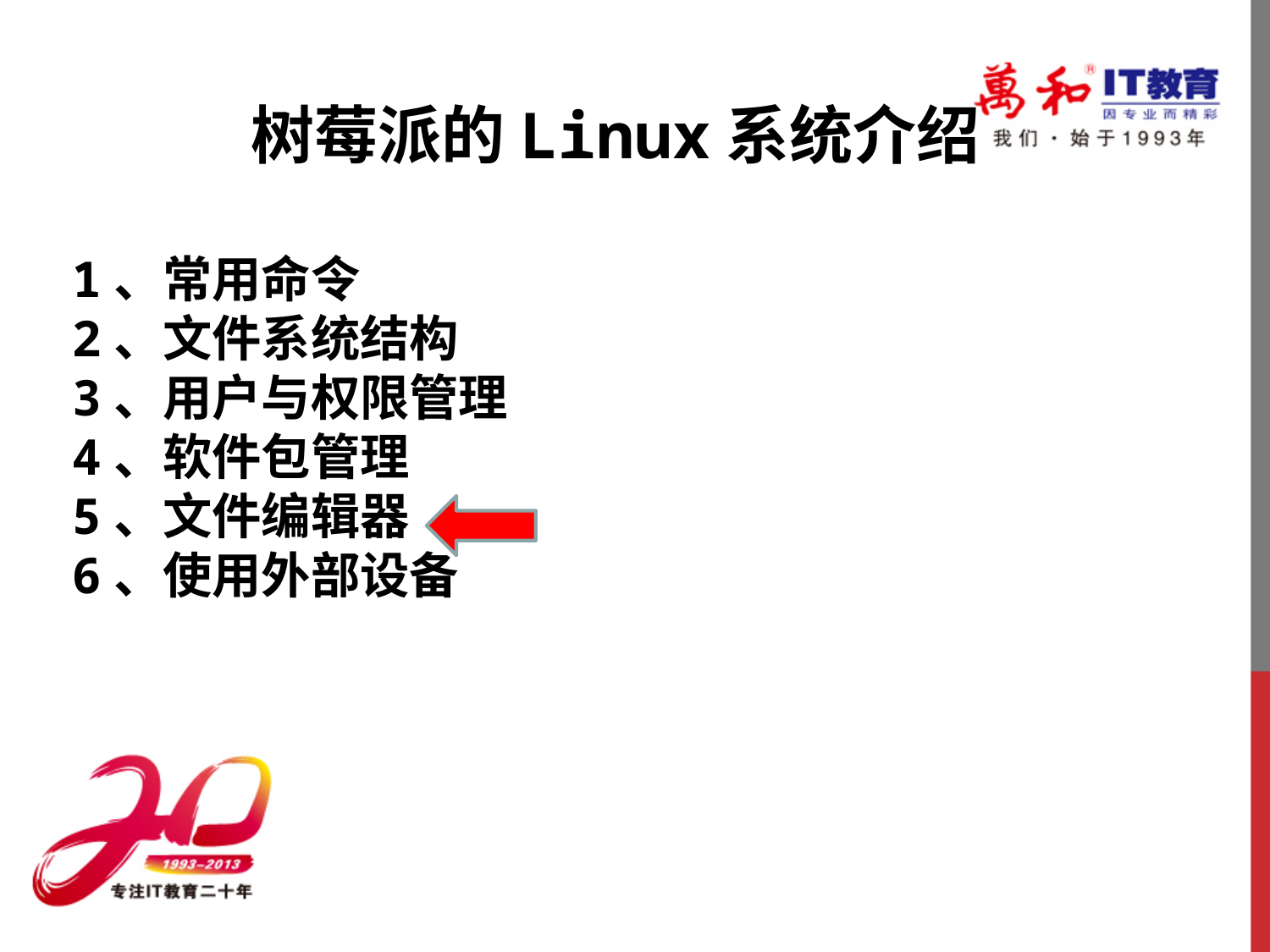

树莓派的Linux系统介绍

1、常用命令
2、文件系统结构
3、用户与权限管理
4、软件包管理
5、文件编辑器
6、使用外部设备